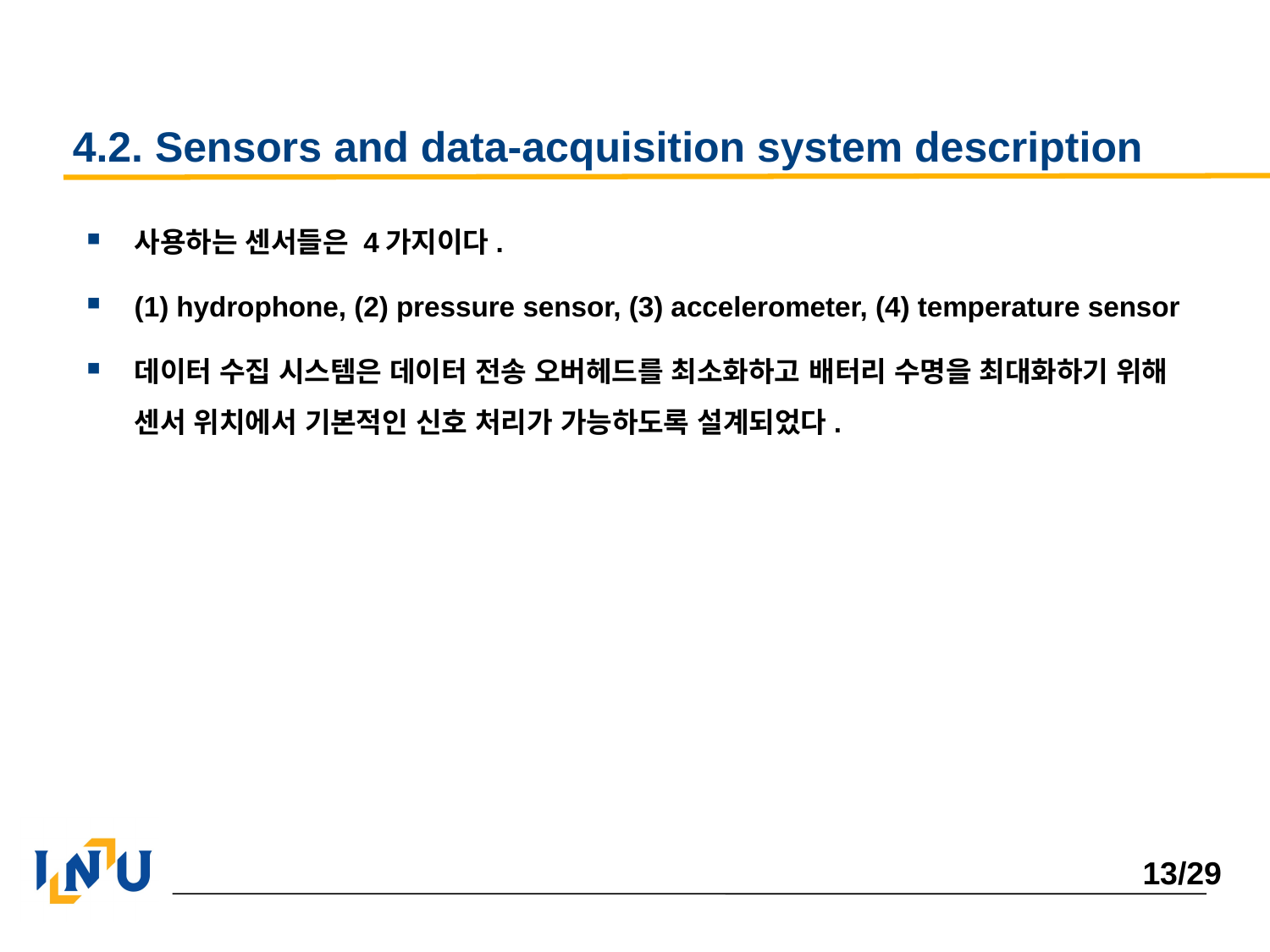

# 4.2. Sensors and data-acquisition system description
사용하는 센서들은 4가지이다.
(1) hydrophone, (2) pressure sensor, (3) accelerometer, (4) temperature sensor
데이터 수집 시스템은 데이터 전송 오버헤드를 최소화하고 배터리 수명을 최대화하기 위해 센서 위치에서 기본적인 신호 처리가 가능하도록 설계되었다.